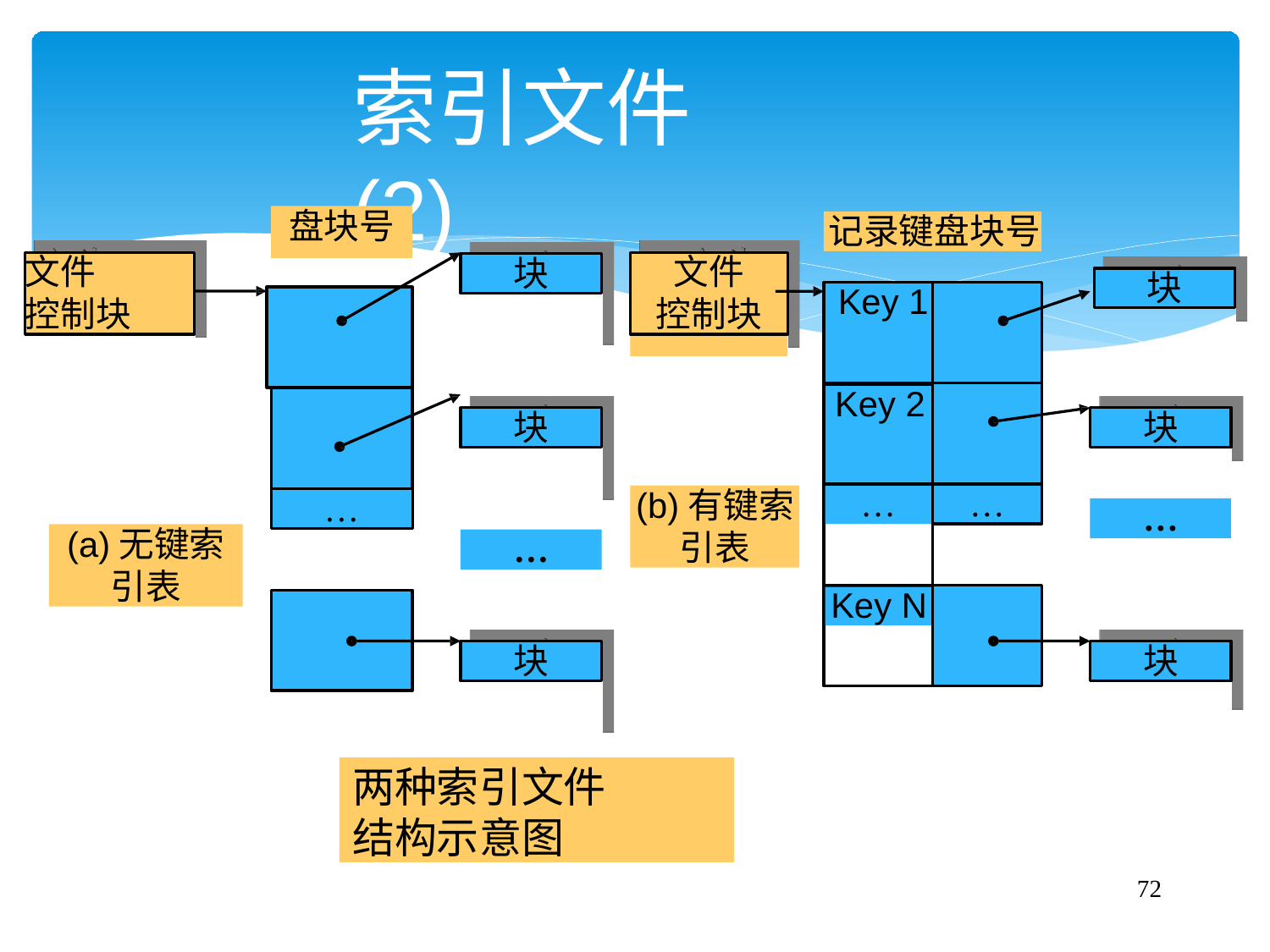

# 索引文件(2)
盘块号

记录键盘块号

文件
控制块

文件
控制块
块

块
Key 1

Key 2

块
块

…
(b)有键索
引表
…
…
…
(a)无键索
引表
…

Key N

块
块
两种索引文件 结构示意图
72